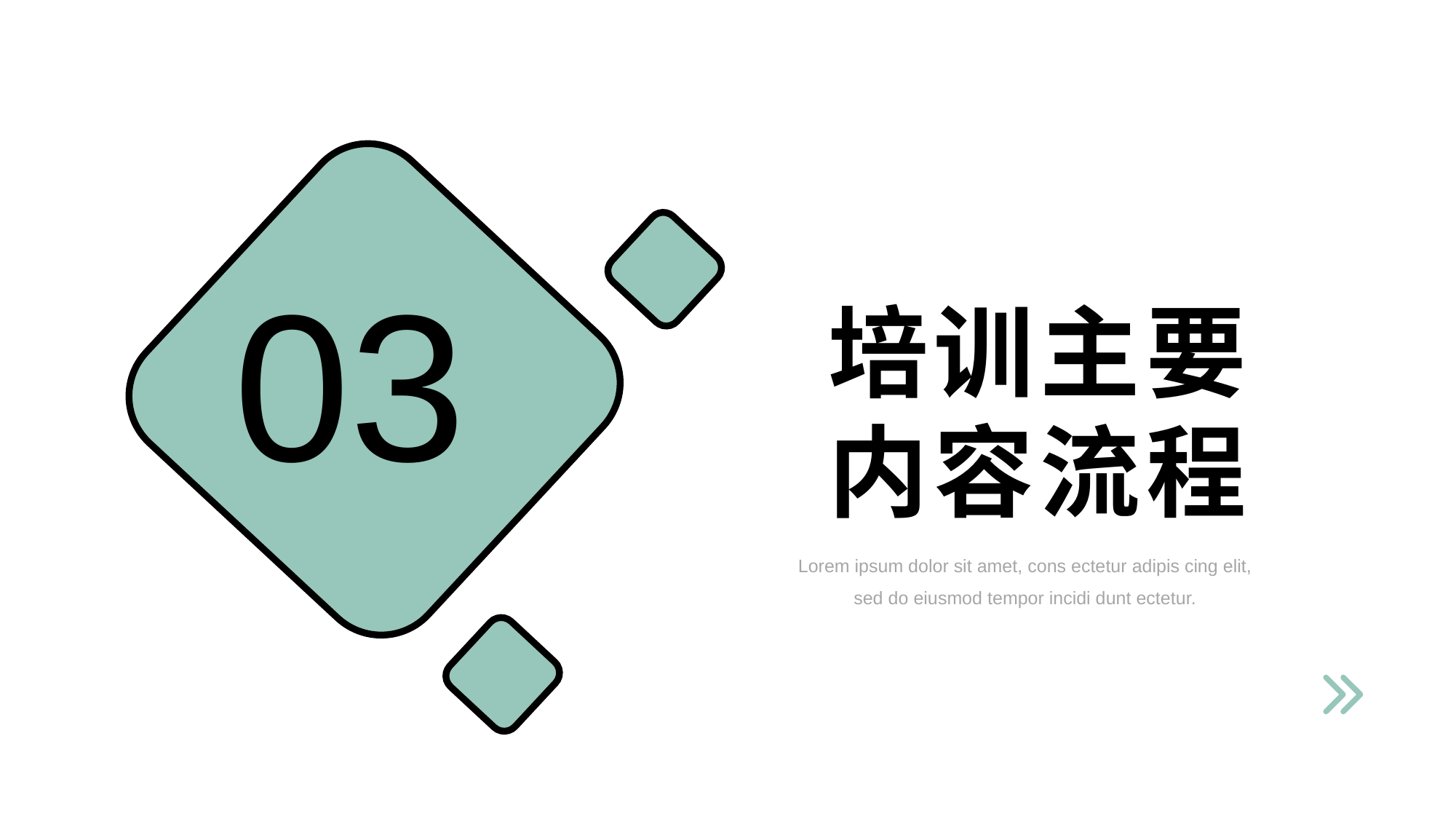

03
培训主要
内容流程
Lorem ipsum dolor sit amet, cons ectetur adipis cing elit, sed do eiusmod tempor incidi dunt ectetur.